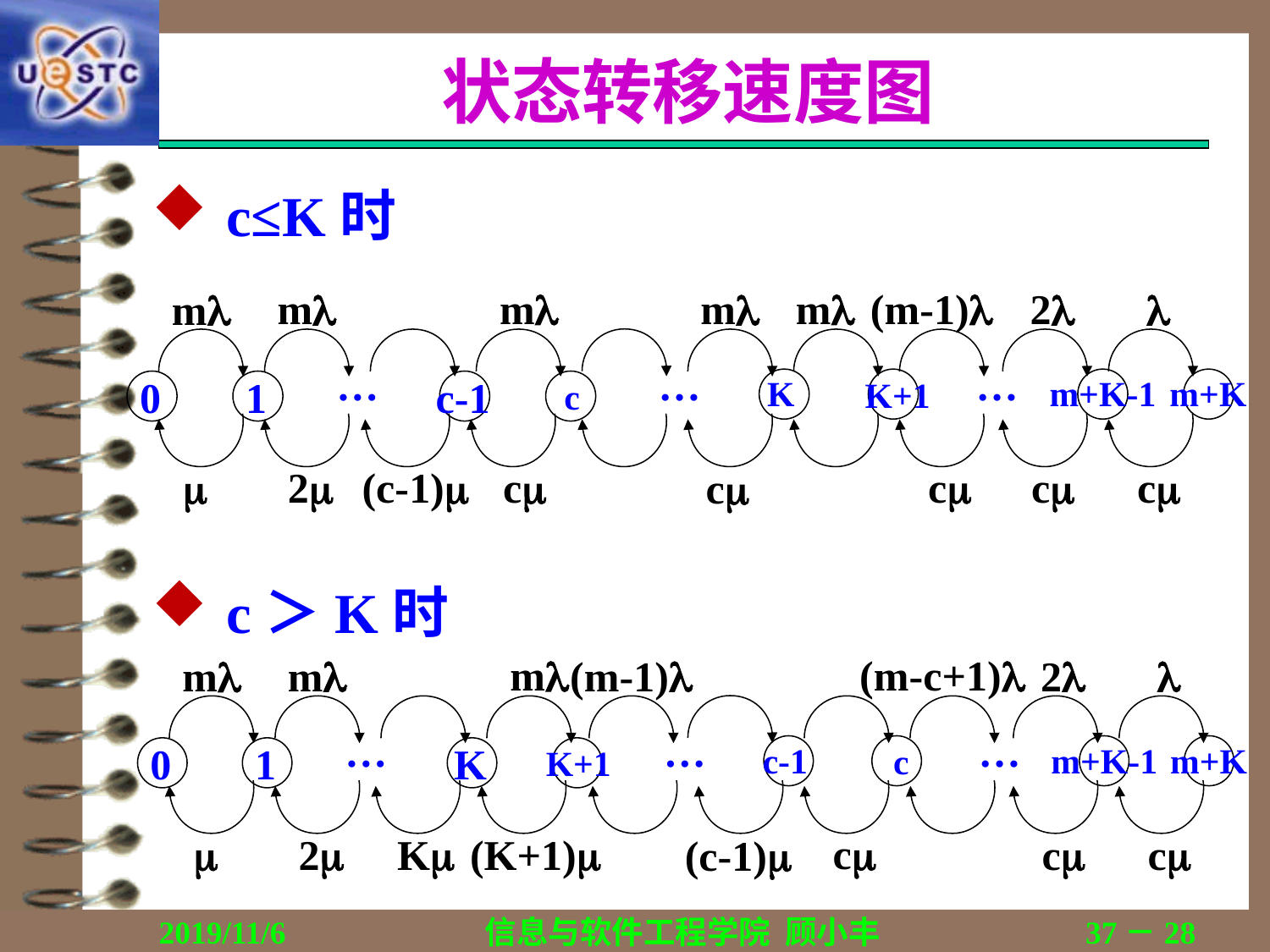

# 状态转移速度图
c≤K时
mλ

mλ

(m-1)λ

mλ

mλ

2λ

λ

mλ

…
…
…
0
1
c-1
K
m+K-1
m+K
K+1
c

μ

2μ

(c-1)μ

cμ

cμ

cμ

cμ

cμ
c＞K时

mλ

(m-c+1)λ

mλ

(m-1)λ

2λ

λ

mλ

…
…
…
0
1
K
c-1
m+K-1
m+K
c
K+1

μ

2μ

Kμ

(K+1)μ

(c-1)μ

cμ

cμ

cμ
2019/11/6
信息与软件工程学院  顾小丰
37－28